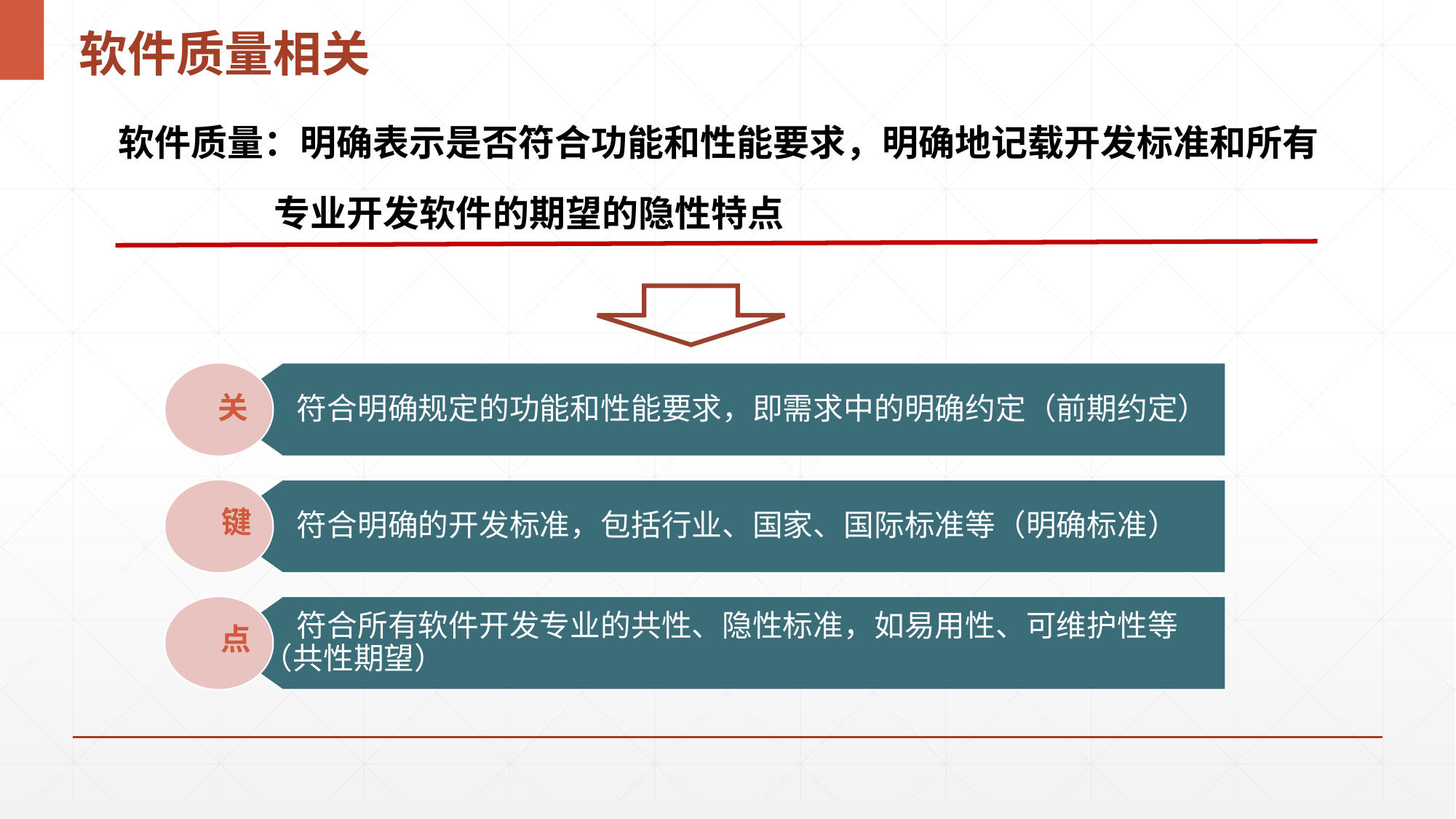

# 软件质量相关
软件质量：明确表示是否符合功能和性能要求，明确地记载开发标准和所有
                  专业开发软件的期望的隐性特点

    符合明确规定的功能和性能要求，即需求中的明确约定（前期约定）

    符合明确的开发标准，包括行业、国家、国际标准等（明确标准）

    符合所有软件开发专业的共性、隐性标准，如易用性、可维护性等（共性期望）

关
键
点